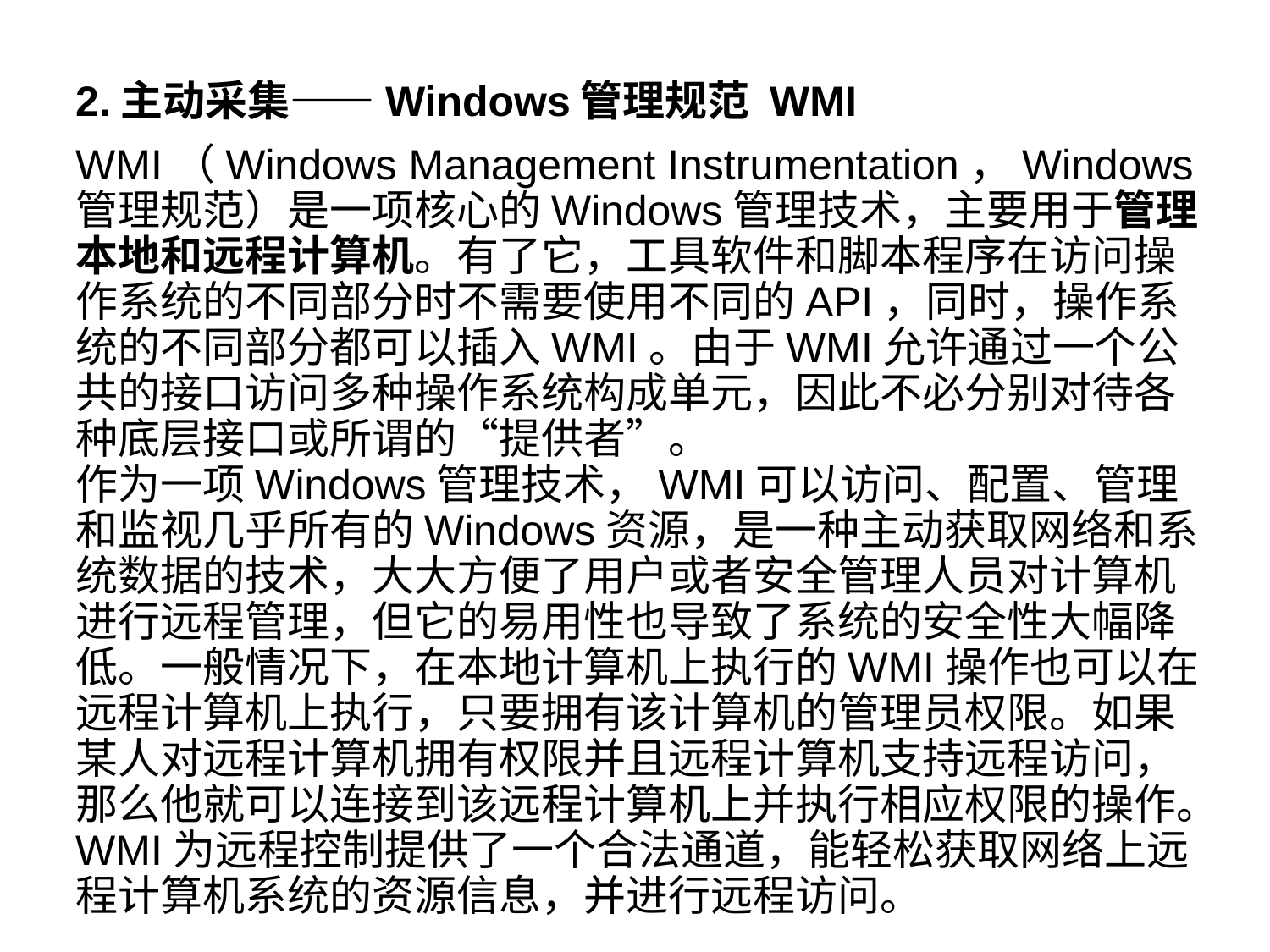

2.主动采集——Windows管理规范 WMI
WMI（Windows Management Instrumentation，Windows管理规范）是一项核心的Windows管理技术，主要用于管理本地和远程计算机。有了它，工具软件和脚本程序在访问操作系统的不同部分时不需要使用不同的API，同时，操作系统的不同部分都可以插入WMI。由于WMI允许通过一个公共的接口访问多种操作系统构成单元，因此不必分别对待各种底层接口或所谓的“提供者”。
作为一项Windows管理技术，WMI可以访问、配置、管理和监视几乎所有的Windows资源，是一种主动获取网络和系统数据的技术，大大方便了用户或者安全管理人员对计算机进行远程管理，但它的易用性也导致了系统的安全性大幅降低。一般情况下，在本地计算机上执行的WMI操作也可以在远程计算机上执行，只要拥有该计算机的管理员权限。如果某人对远程计算机拥有权限并且远程计算机支持远程访问，那么他就可以连接到该远程计算机上并执行相应权限的操作。WMI为远程控制提供了一个合法通道，能轻松获取网络上远程计算机系统的资源信息，并进行远程访问。